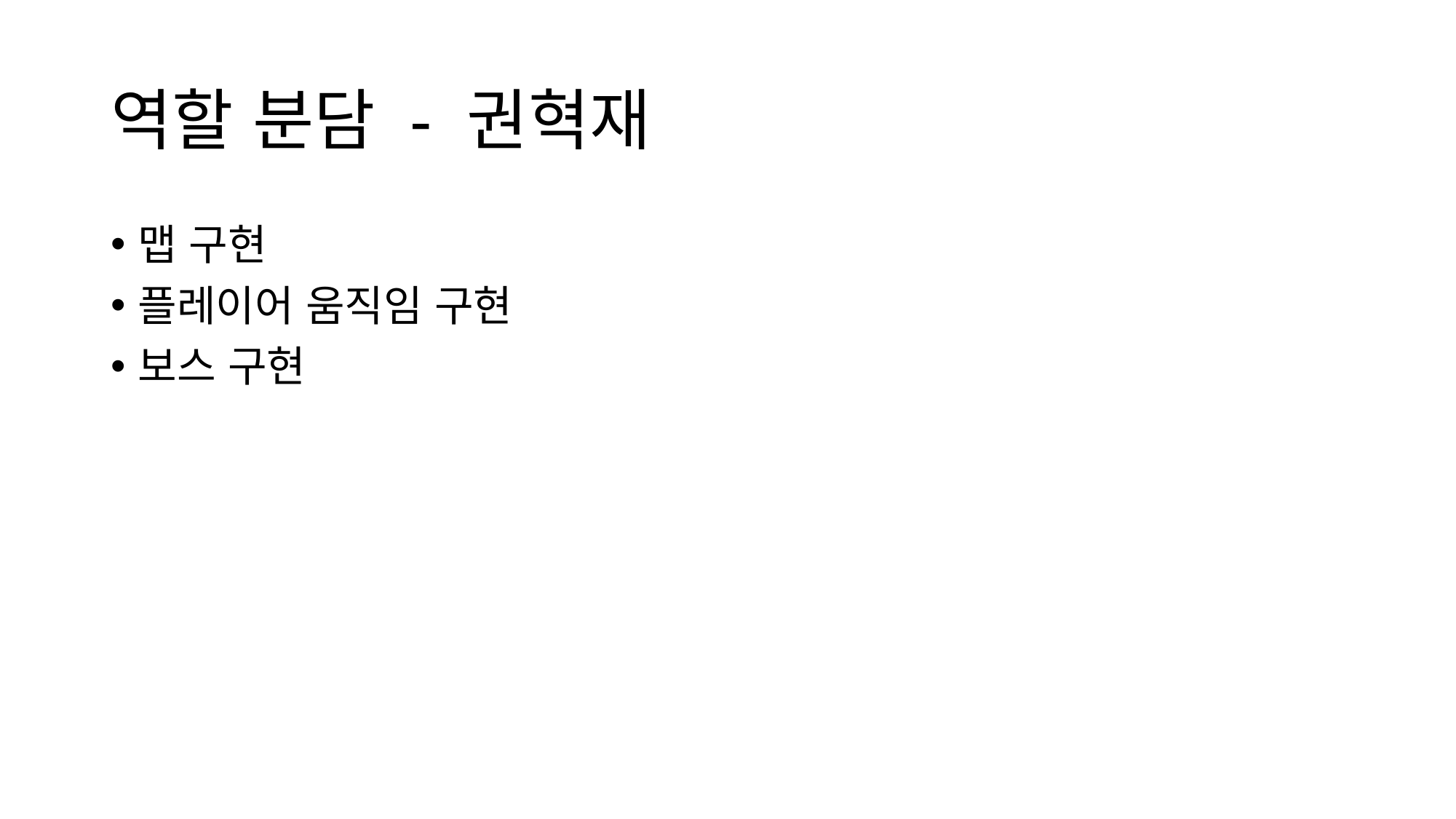

# 역할 분담 - 권혁재
맵 구현
플레이어 움직임 구현
보스 구현